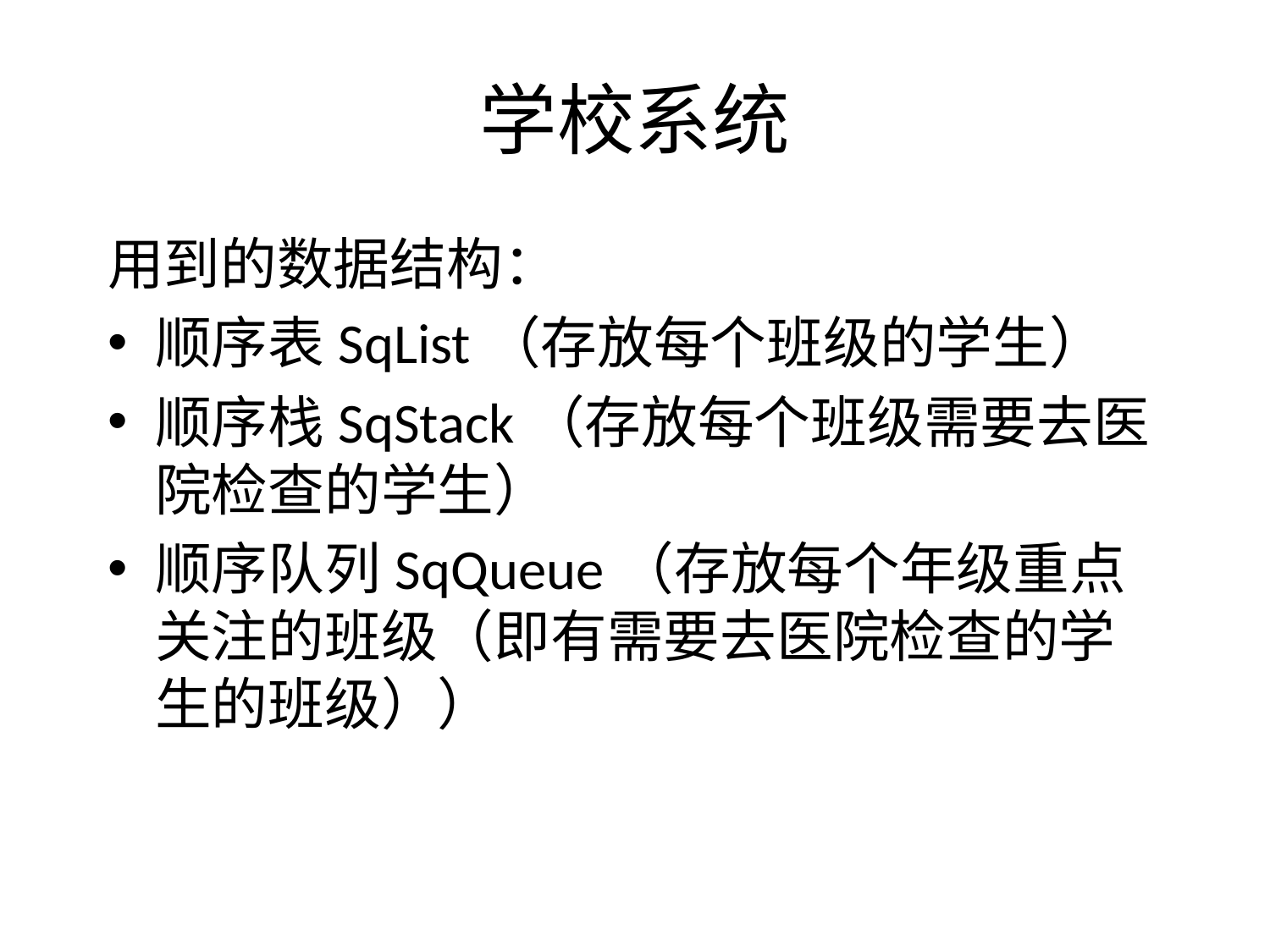

# 学校系统
用到的数据结构：
顺序表SqList（存放每个班级的学生）
顺序栈SqStack（存放每个班级需要去医院检查的学生）
顺序队列SqQueue（存放每个年级重点关注的班级（即有需要去医院检查的学生的班级））